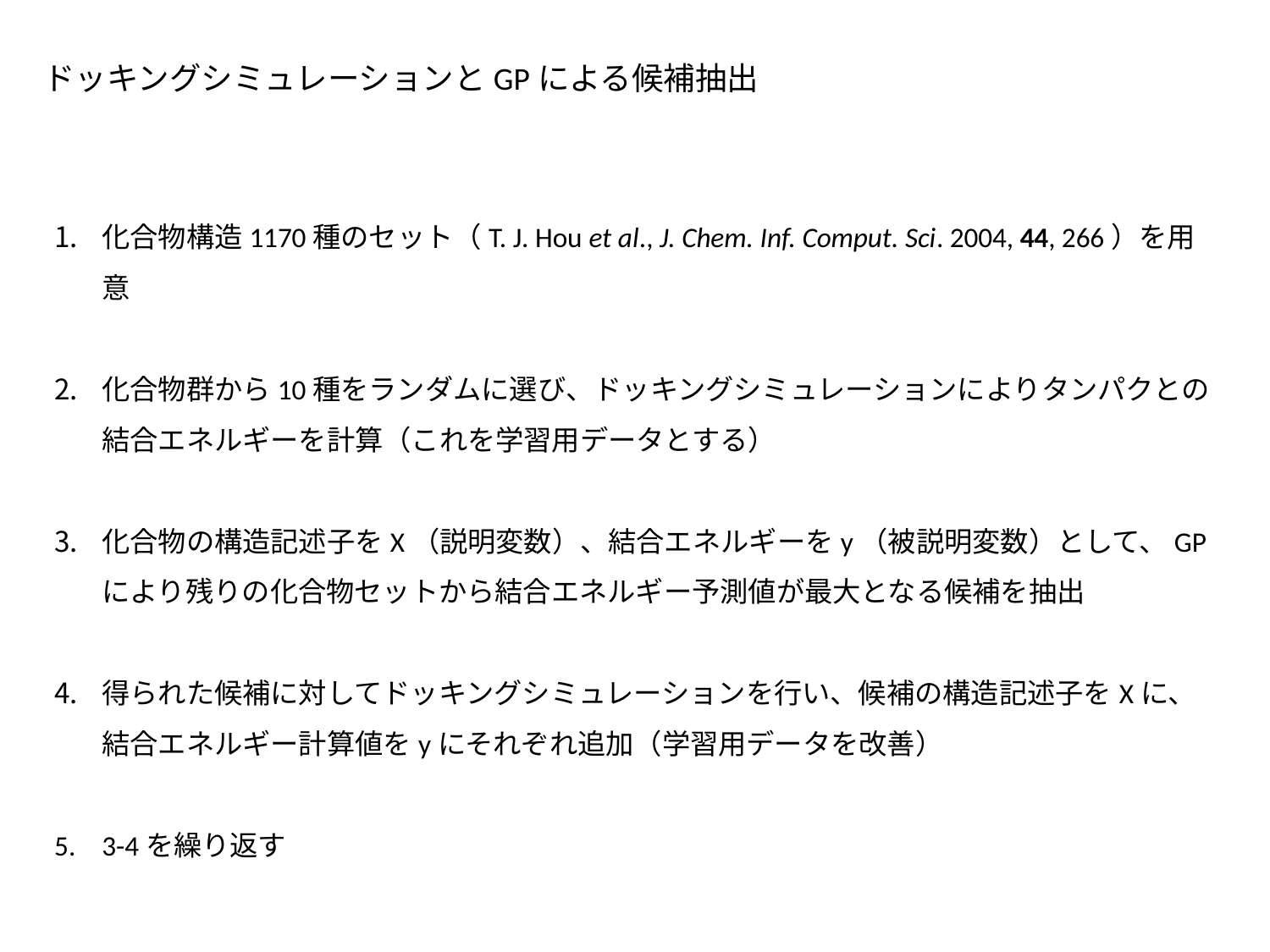

ドッキングシミュレーションとGPによる候補抽出
化合物構造1170種のセット（T. J. Hou et al., J. Chem. Inf. Comput. Sci. 2004, 44, 266）を用意

化合物群から10種をランダムに選び、ドッキングシミュレーションによりタンパクとの結合エネルギーを計算（これを学習用データとする）

化合物の構造記述子をX（説明変数）、結合エネルギーをy（被説明変数）として、GPにより残りの化合物セットから結合エネルギー予測値が最大となる候補を抽出

得られた候補に対してドッキングシミュレーションを行い、候補の構造記述子をXに、結合エネルギー計算値をyにそれぞれ追加（学習用データを改善）

3-4を繰り返す